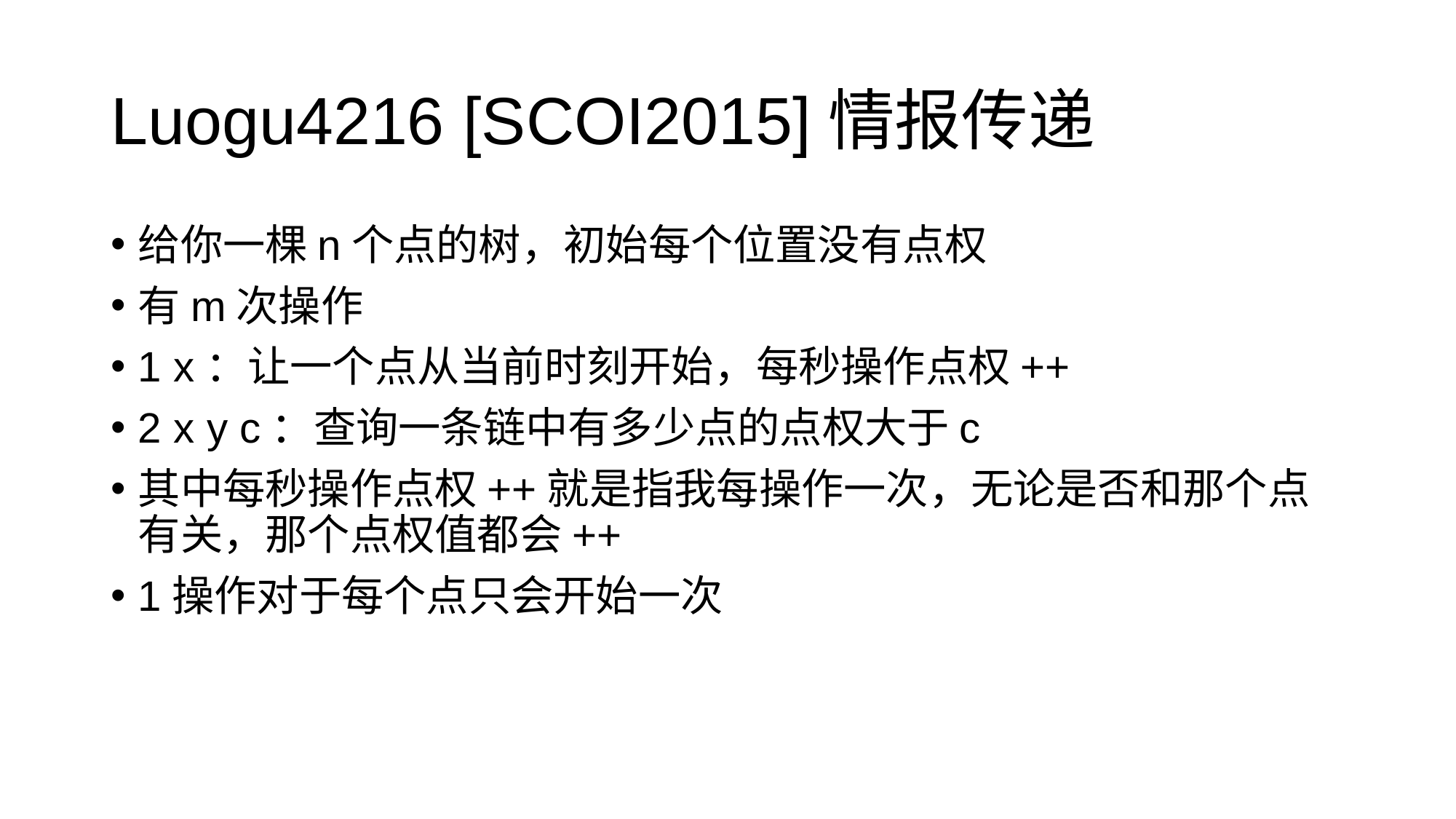

# Luogu4216 [SCOI2015]情报传递
给你一棵n个点的树，初始每个位置没有点权
有m次操作
1 x：让一个点从当前时刻开始，每秒操作点权++
2 x y c：查询一条链中有多少点的点权大于c
其中每秒操作点权++就是指我每操作一次，无论是否和那个点有关，那个点权值都会++
1操作对于每个点只会开始一次